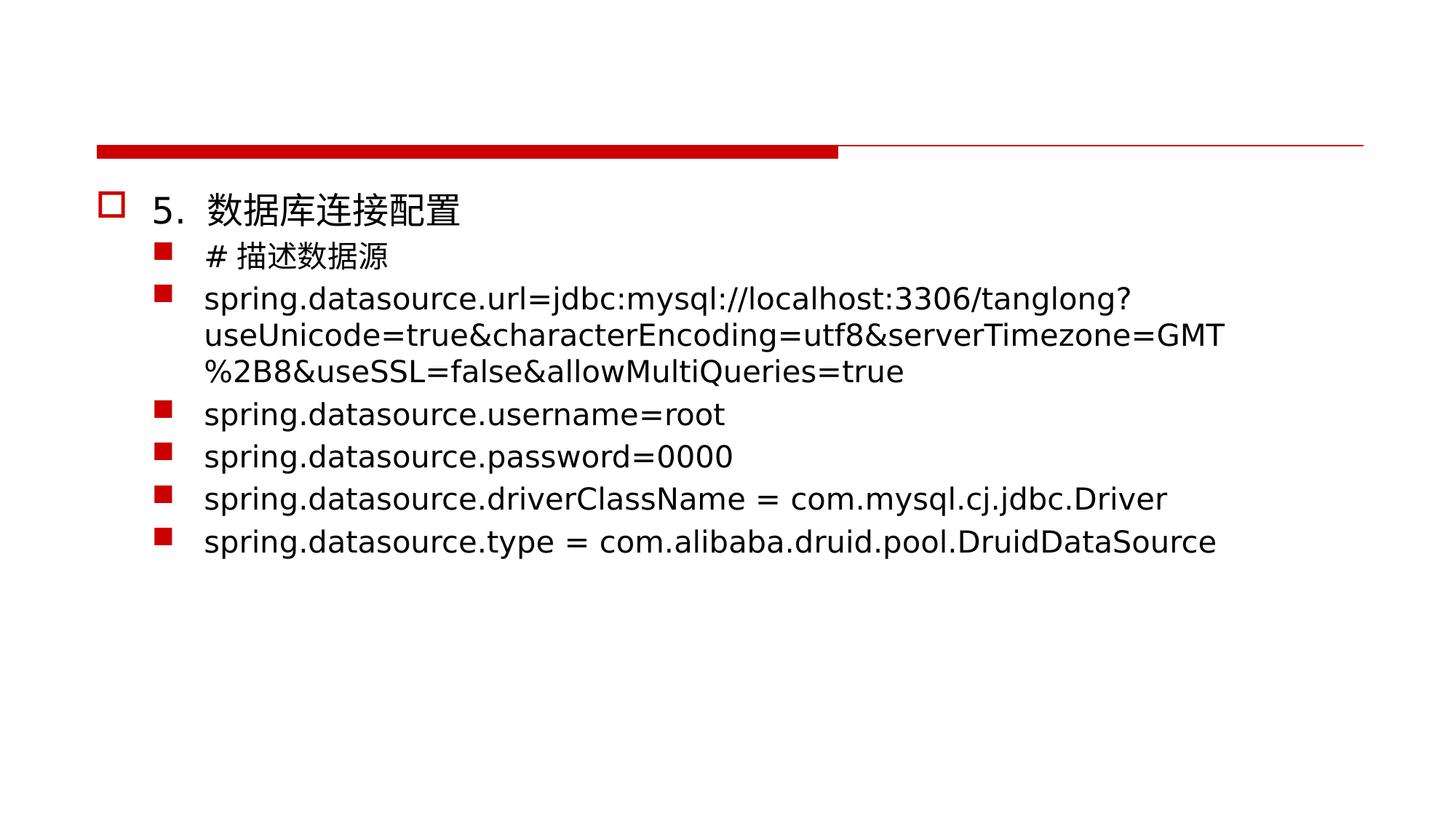

#
5. 数据库连接配置
#描述数据源
spring.datasource.url=jdbc:mysql://localhost:3306/tanglong?useUnicode=true&characterEncoding=utf8&serverTimezone=GMT%2B8&useSSL=false&allowMultiQueries=true
spring.datasource.username=root
spring.datasource.password=0000
spring.datasource.driverClassName = com.mysql.cj.jdbc.Driver
spring.datasource.type = com.alibaba.druid.pool.DruidDataSource